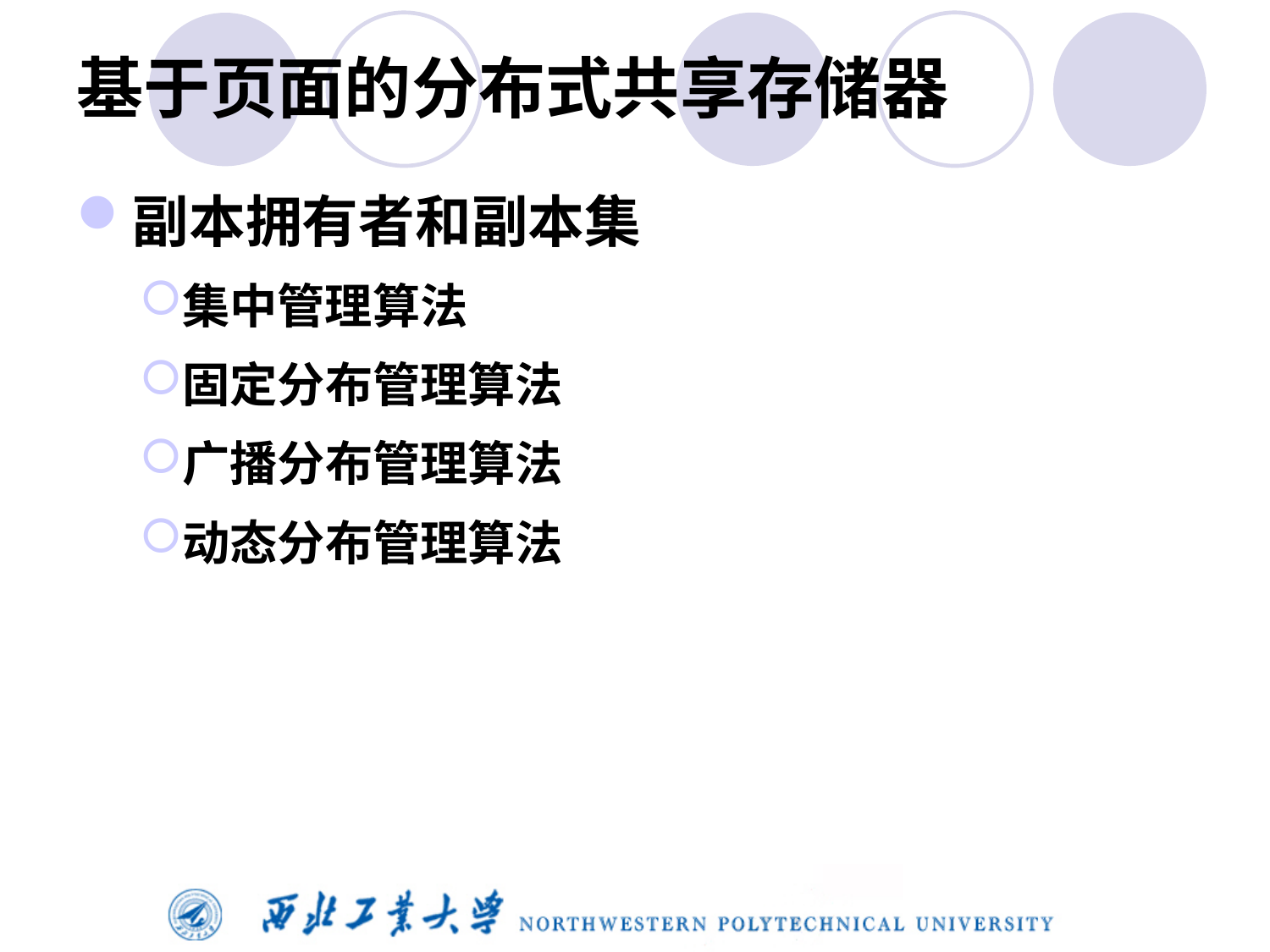

# 基于页面的分布式共享存储器
副本拥有者和副本集
集中管理算法
固定分布管理算法
广播分布管理算法
动态分布管理算法